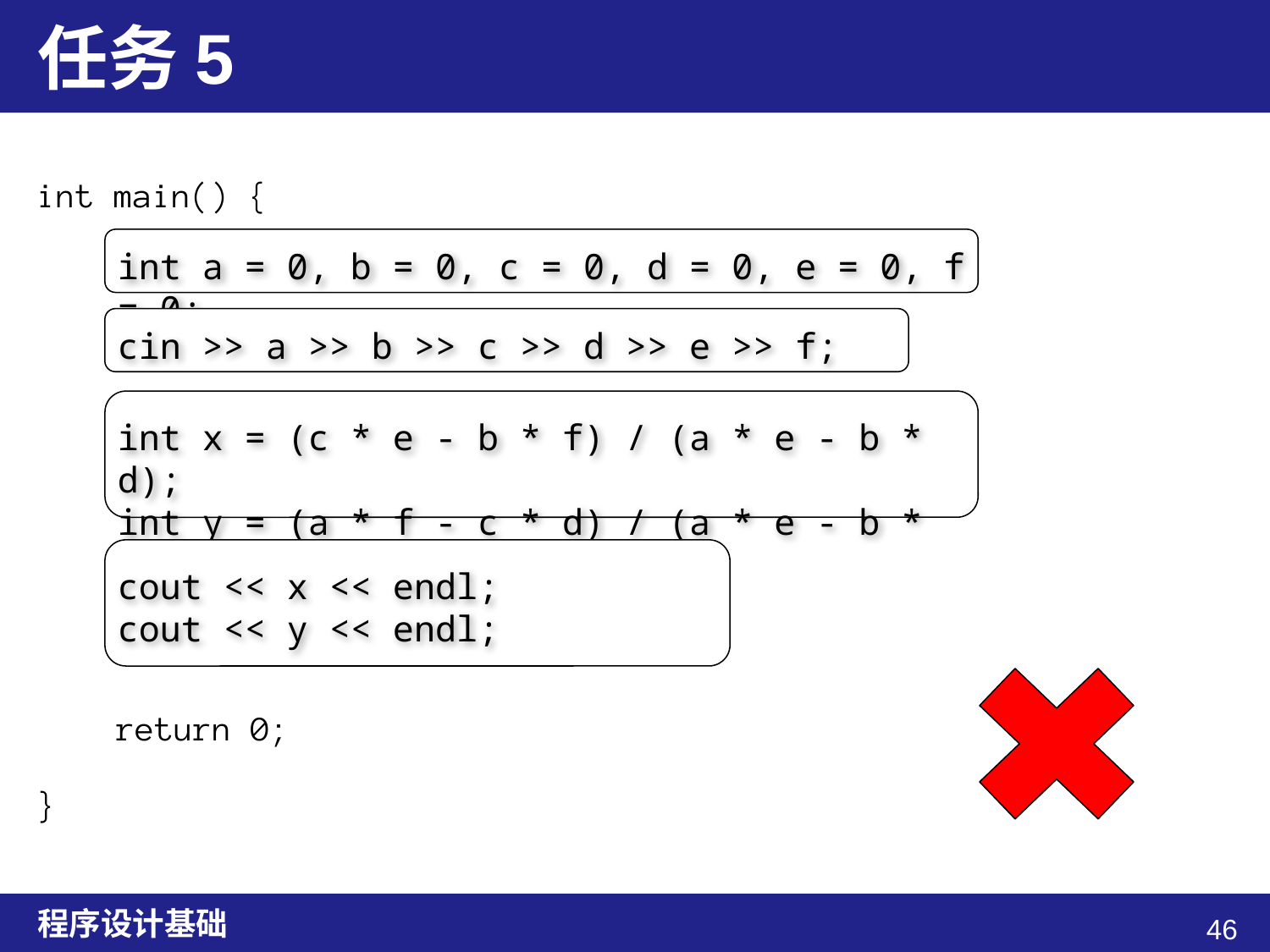

# 任务5
int main() {
　　初始化a、b、c、d、e、f为0
　　输入整数a 、b、c、d、e、f
　　求解x、y

　　输出x、y

　　return 0;
}

int a = 0, b = 0, c = 0, d = 0, e = 0, f = 0;

cin >> a >> b >> c >> d >> e >> f;

int x = (c * e - b * f) / (a * e - b * d);
int y = (a * f - c * d) / (a * e - b * d);

cout << x << endl;
cout << y << endl;